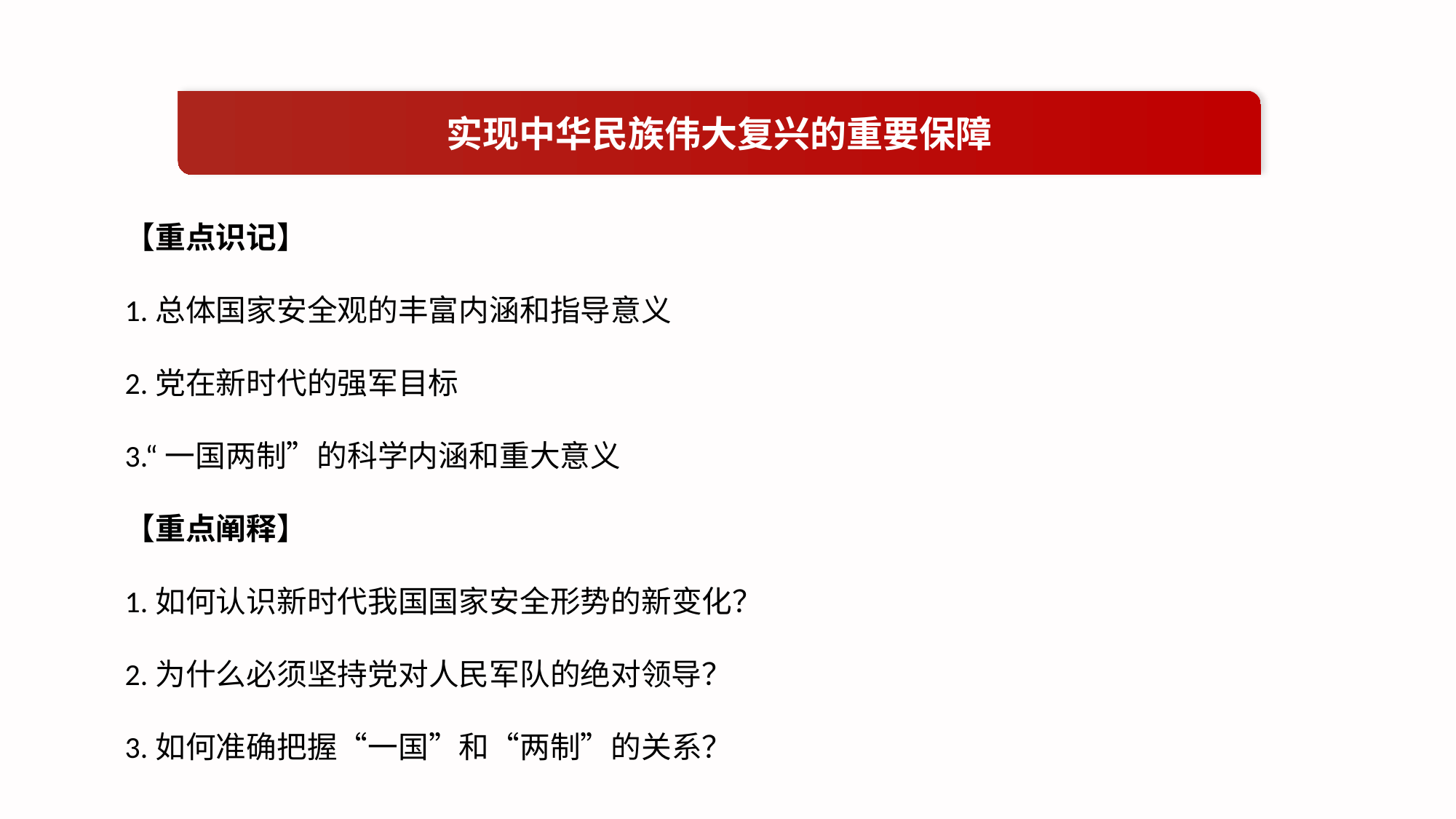

实现中华民族伟大复兴的重要保障
【重点识记】
1.总体国家安全观的丰富内涵和指导意义
2.党在新时代的强军目标
3.“一国两制”的科学内涵和重大意义
【重点阐释】
1.如何认识新时代我国国家安全形势的新变化？
2.为什么必须坚持党对人民军队的绝对领导？
3.如何准确把握“一国”和“两制”的关系？